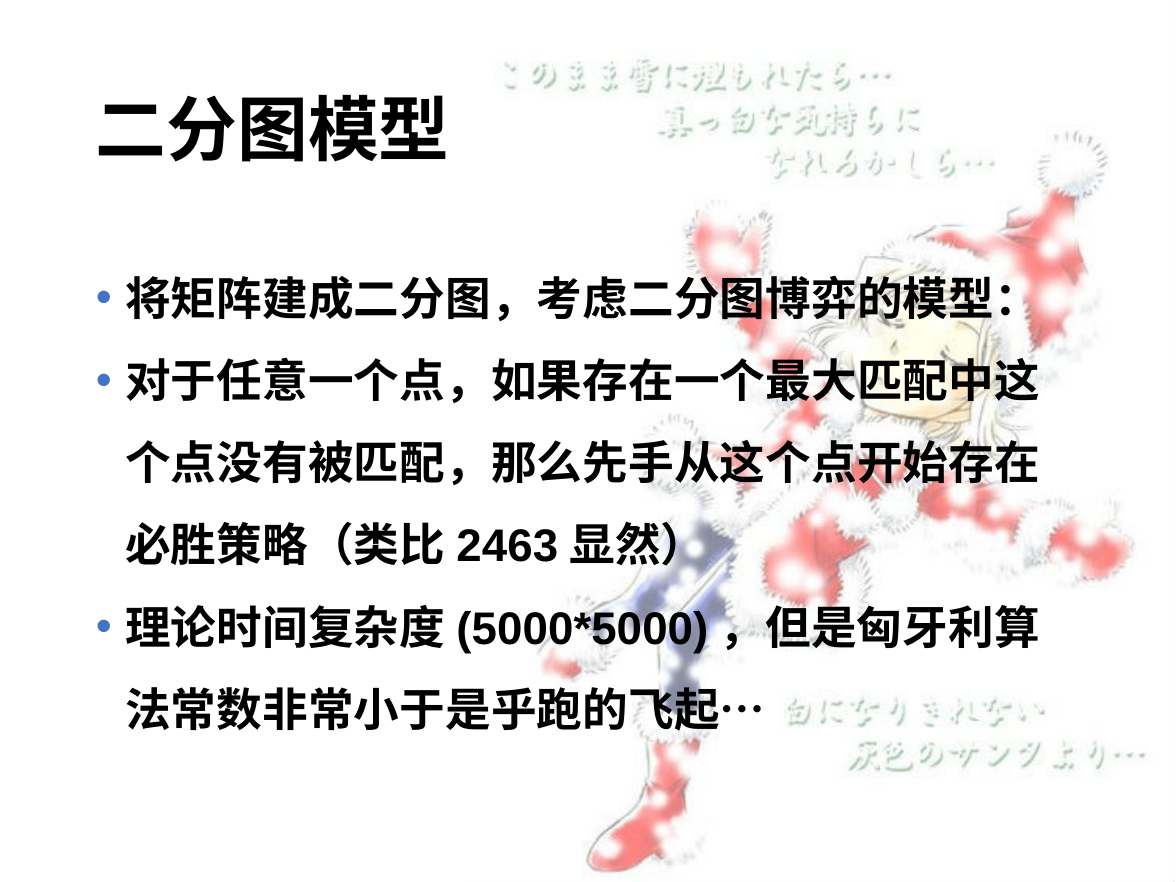

# 二分图模型
将矩阵建成二分图，考虑二分图博弈的模型：
对于任意一个点，如果存在一个最大匹配中这个点没有被匹配，那么先手从这个点开始存在必胜策略（类比2463显然）
理论时间复杂度(5000*5000)，但是匈牙利算法常数非常小于是乎跑的飞起…